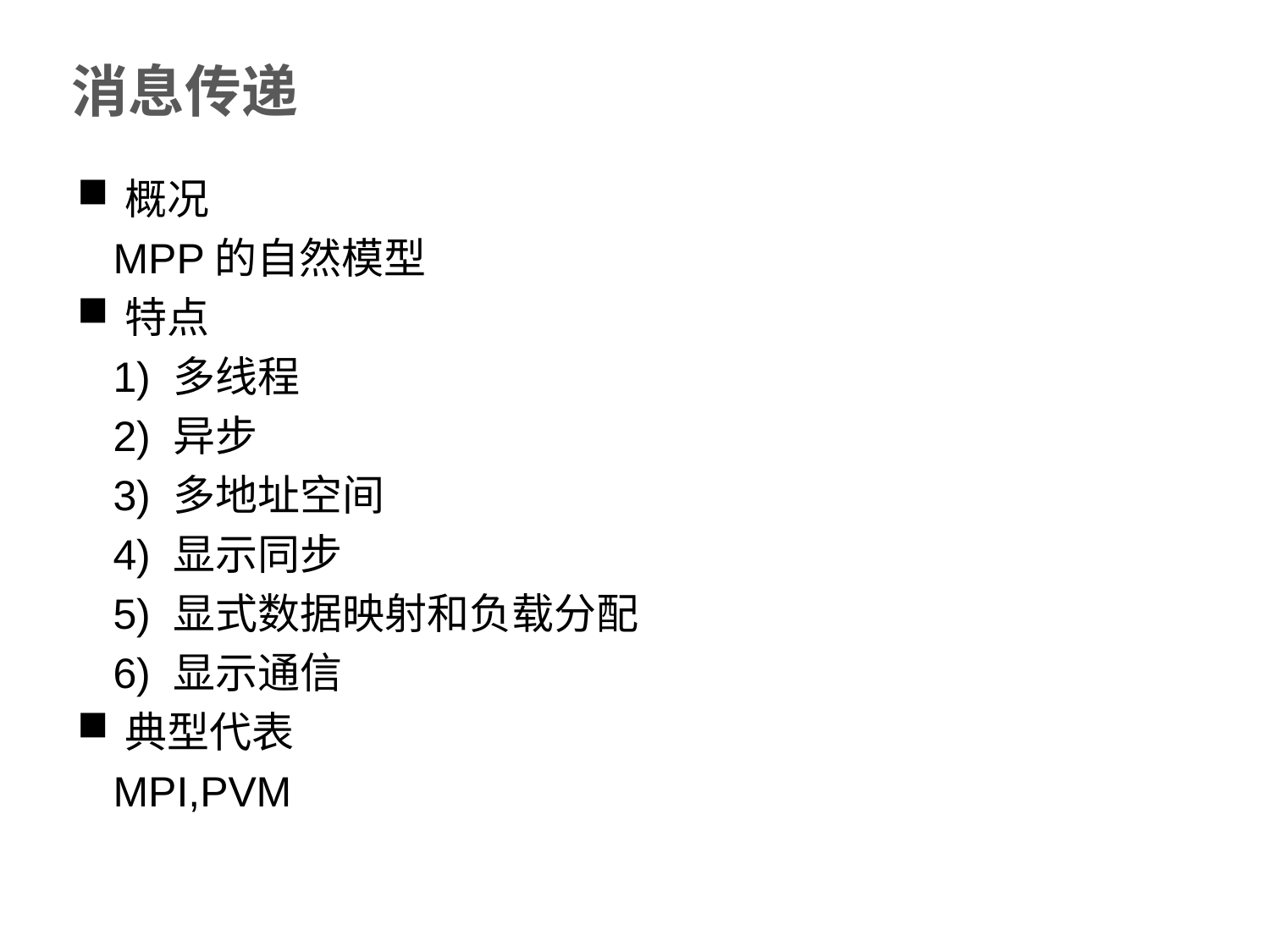

# 消息传递
概况
   MPP的自然模型
特点
   1) 多线程
   2) 异步
   3) 多地址空间
   4) 显示同步
   5) 显式数据映射和负载分配
   6) 显示通信
典型代表
   MPI,PVM